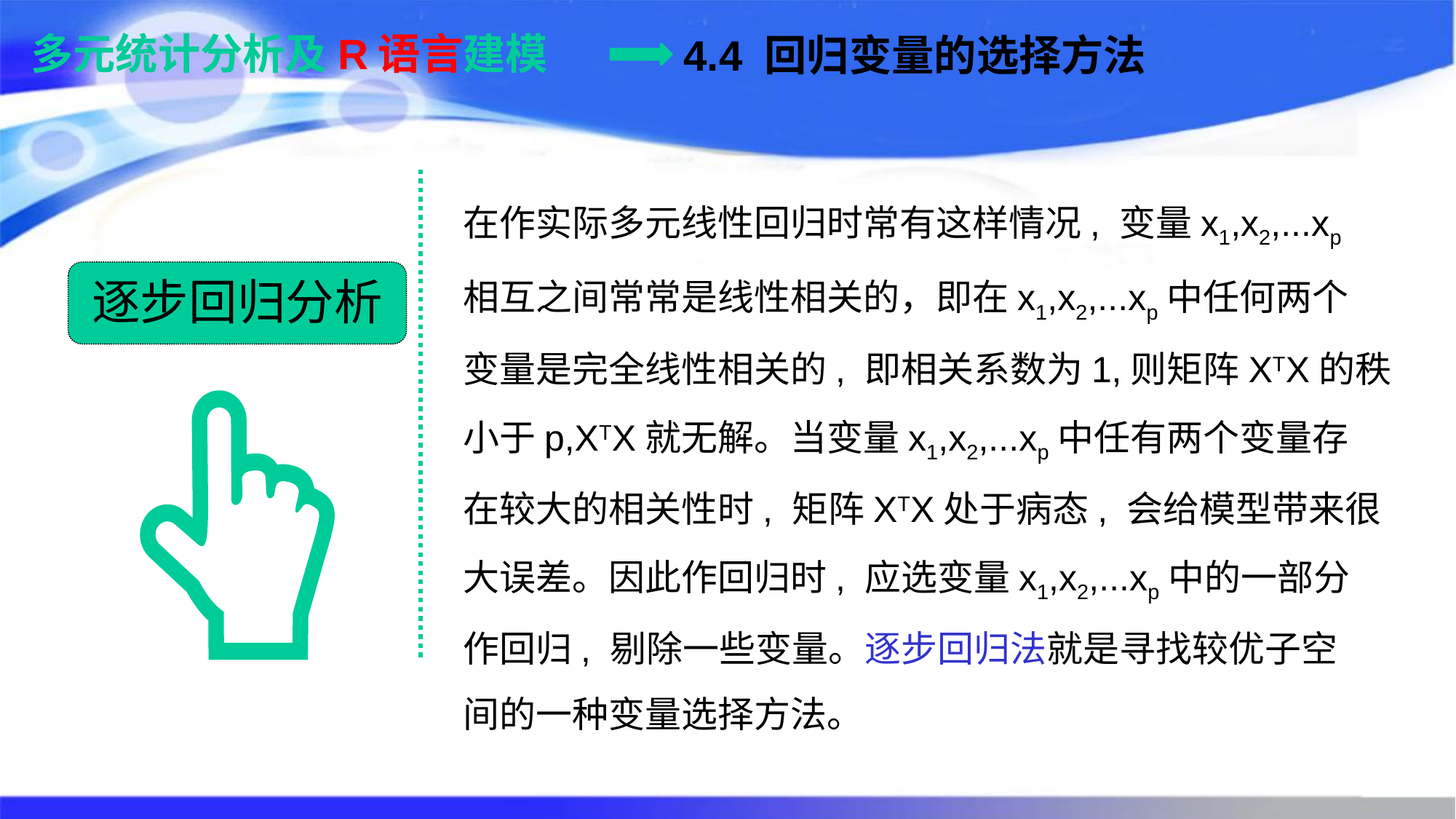

多元统计分析及R语言建模
4.4 回归变量的选择方法

在作实际多元线性回归时常有这样情况, 变量x1,x2,...xp
相互之间常常是线性相关的，即在x1,x2,...xp中任何两个
变量是完全线性相关的, 即相关系数为1,则矩阵XTX的秩
小于p,XTX就无解。当变量x1,x2,...xp中任有两个变量存
在较大的相关性时, 矩阵XTX处于病态, 会给模型带来很
大误差。因此作回归时, 应选变量x1,x2,...xp中的一部分
作回归, 剔除一些变量。逐步回归法就是寻找较优子空
间的一种变量选择方法。
逐步回归分析